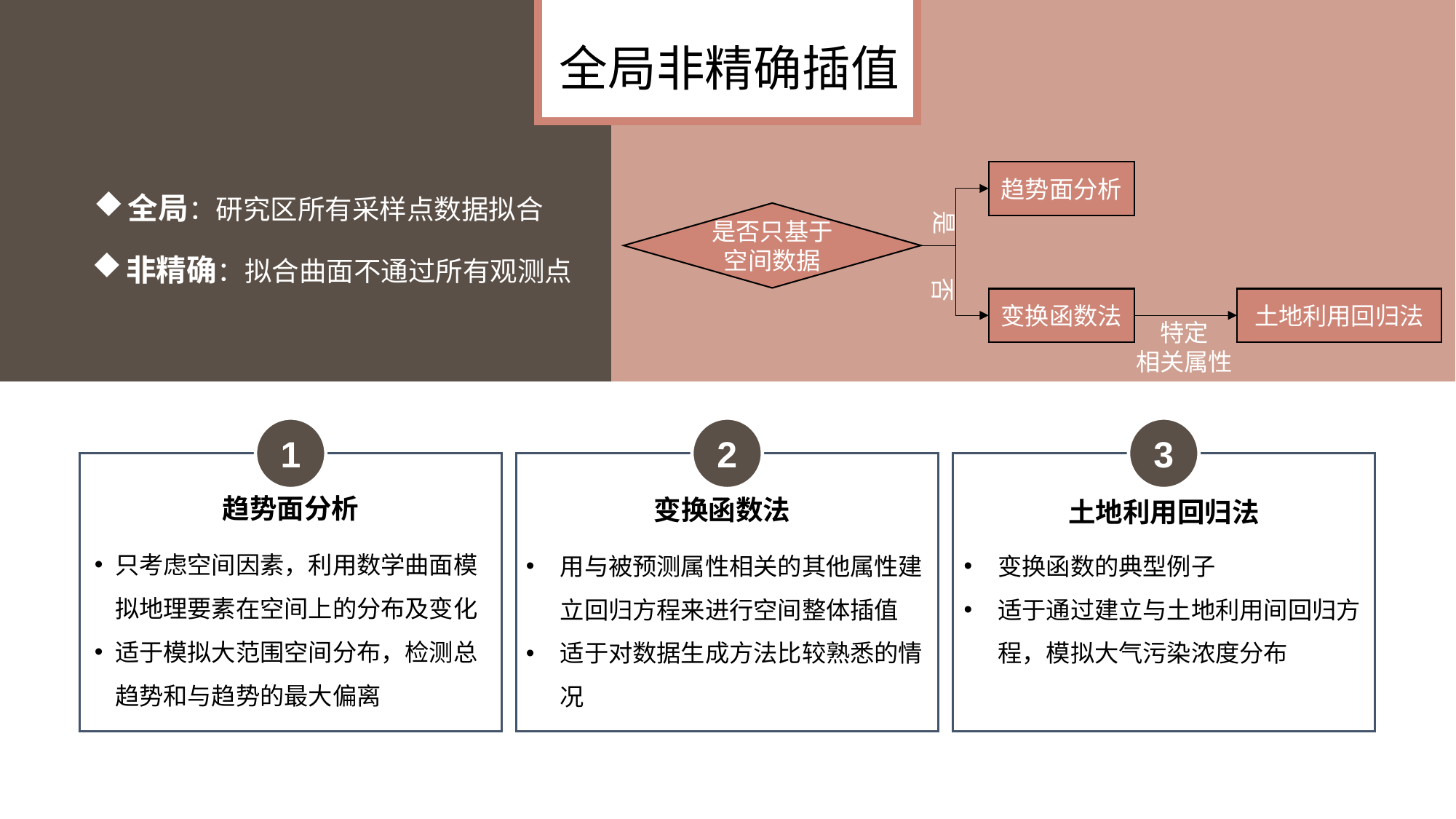

全局非精确插值
趋势面分析
全局：研究区所有采样点数据拟合
是
是否只基于空间数据
非精确：拟合曲面不通过所有观测点
否
变换函数法
土地利用回归法
特定
相关属性
1
2
3

趋势面分析
变换函数法
土地利用回归法
只考虑空间因素，利用数学曲面模拟地理要素在空间上的分布及变化
适于模拟大范围空间分布，检测总趋势和与趋势的最大偏离
用与被预测属性相关的其他属性建立回归方程来进行空间整体插值
适于对数据生成方法比较熟悉的情况
变换函数的典型例子
适于通过建立与土地利用间回归方程，模拟大气污染浓度分布